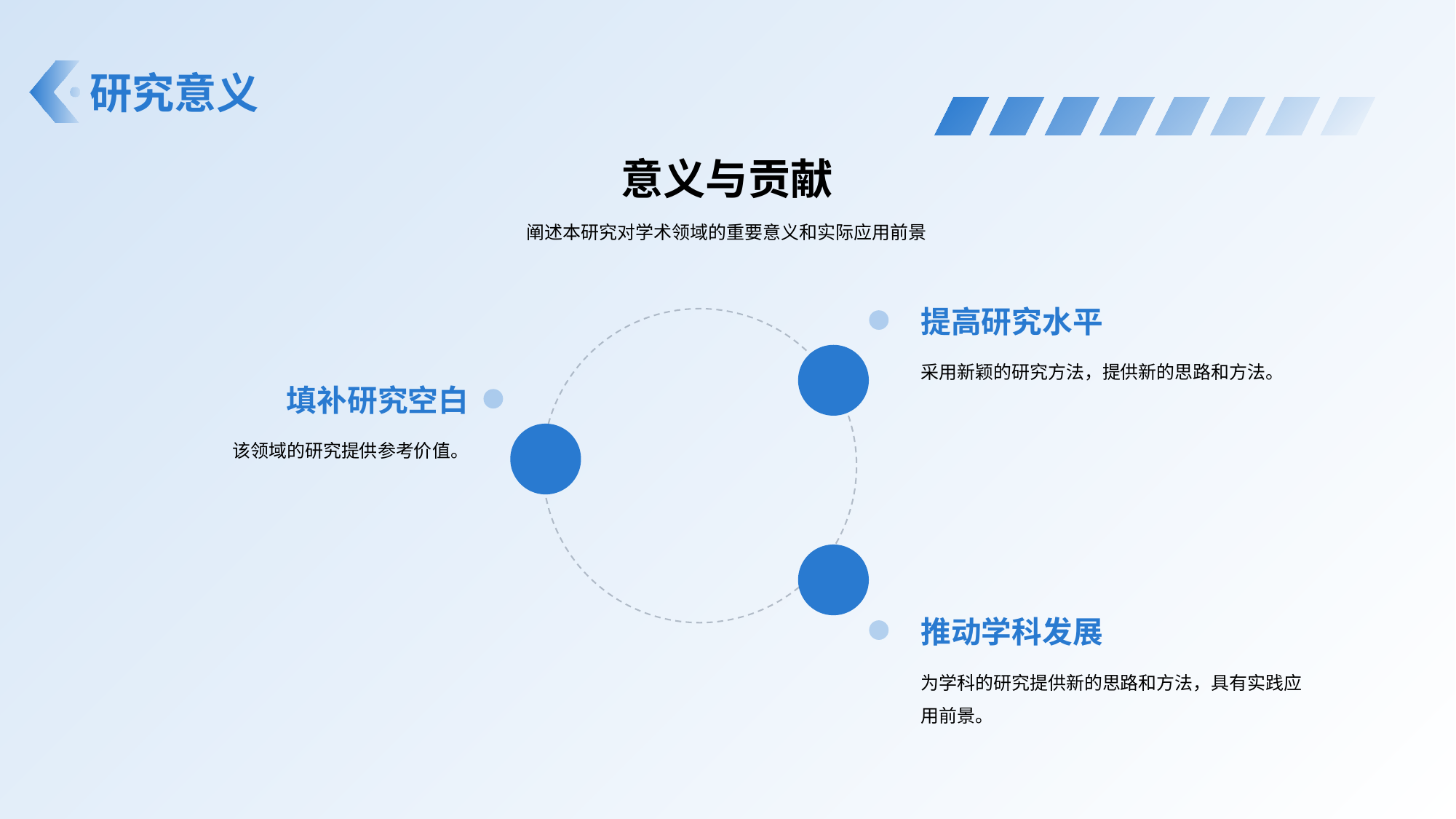

# 研究意义
意义与贡献
阐述本研究对学术领域的重要意义和实际应用前景
提高研究水平

填补研究空白

该领域的研究提供参考价值。

推动学科发展

为学科的研究提供新的思路和方法，具有实践应用前景。

采用新颖的研究方法，提供新的思路和方法。